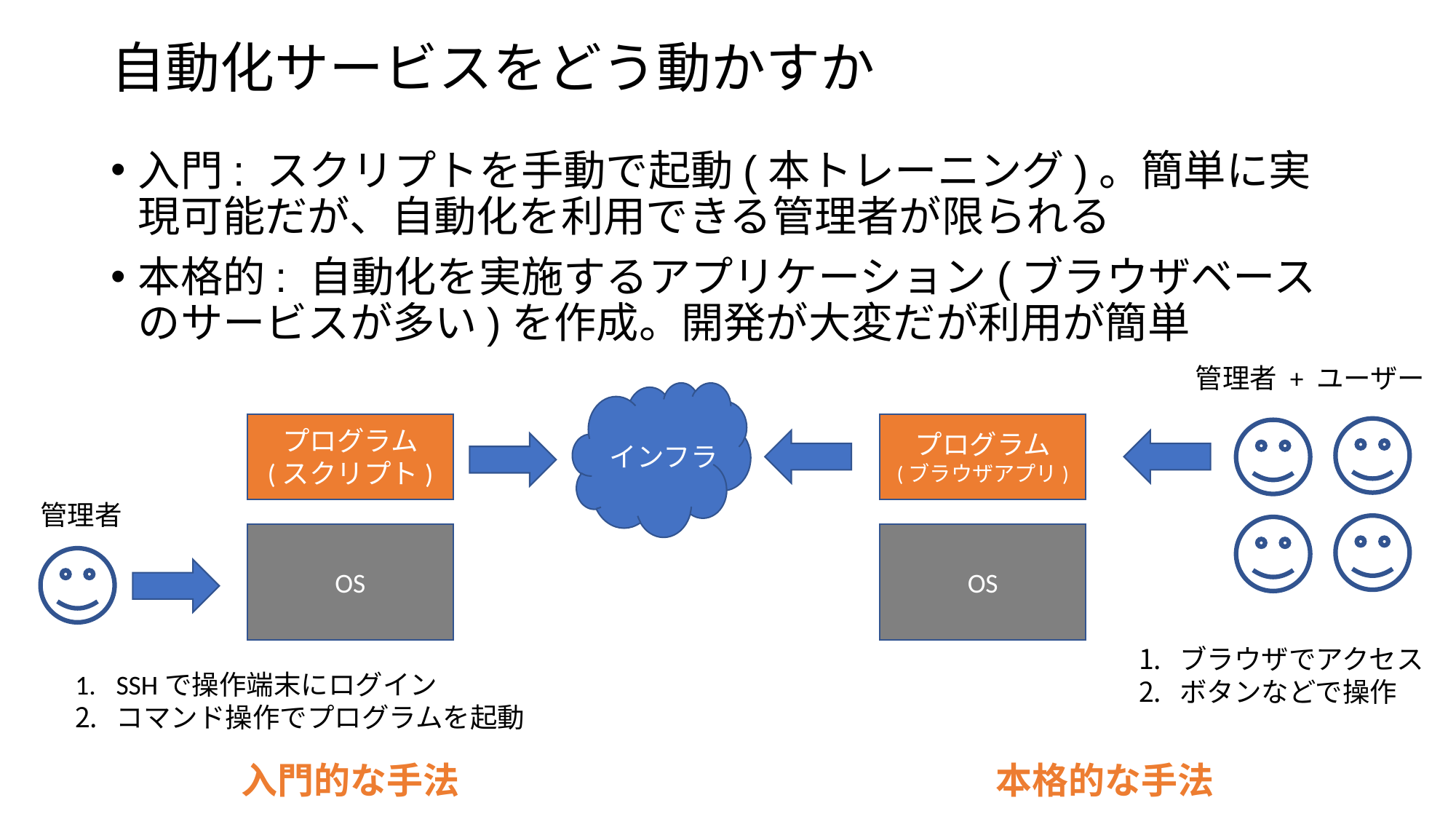

# 自動化サービスをどう動かすか
入門: スクリプトを手動で起動(本トレーニング)。簡単に実現可能だが、自動化を利用できる管理者が限られる
本格的: 自動化を実施するアプリケーション(ブラウザベースのサービスが多い)を作成。開発が大変だが利用が簡単
管理者 + ユーザー

プログラム
(スクリプト)
プログラム
(ブラウザアプリ)

インフラ
管理者

OS
OS

ブラウザでアクセス
ボタンなどで操作
SSHで操作端末にログイン
コマンド操作でプログラムを起動
本格的な手法
入門的な手法